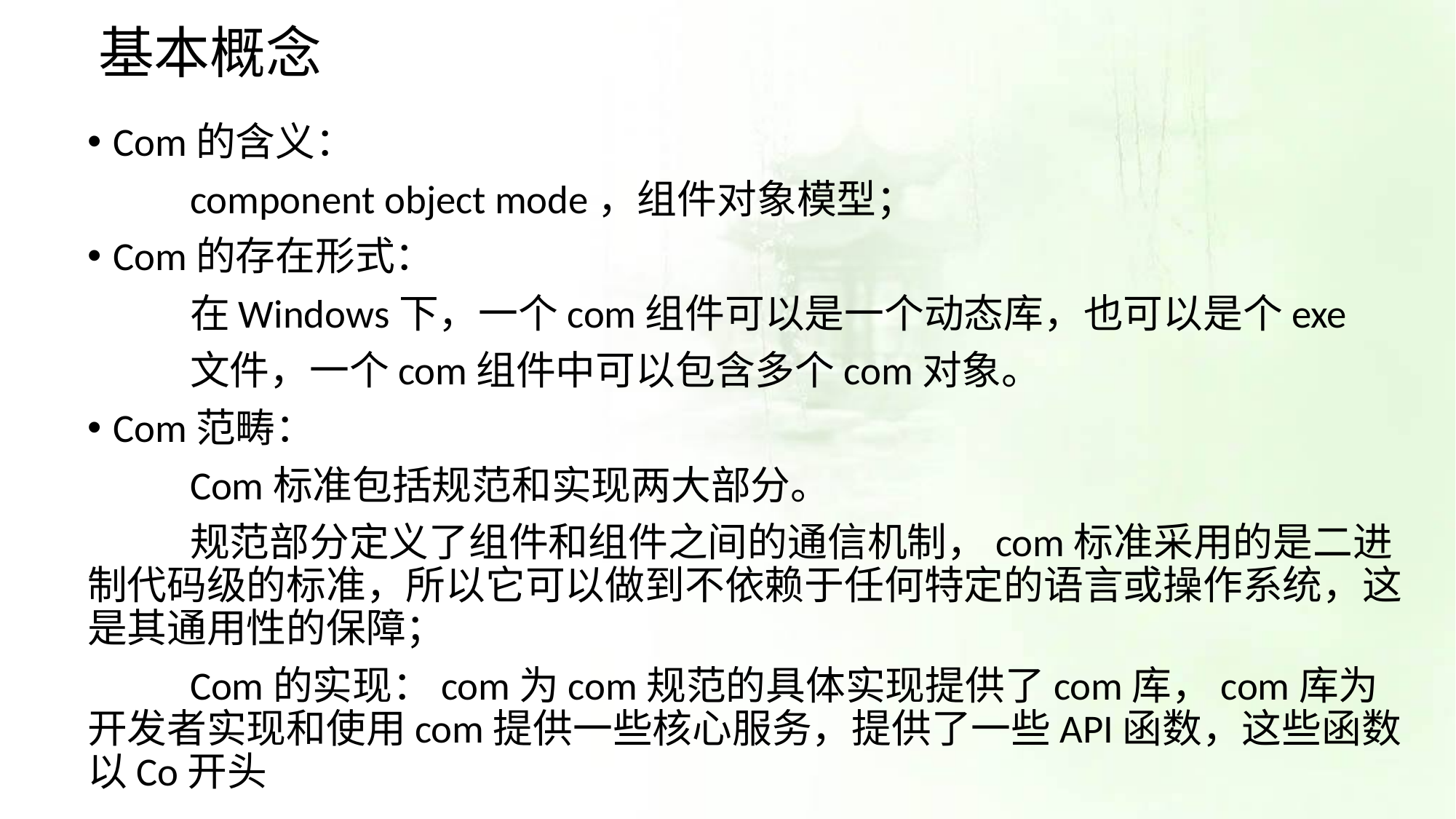

基本概念
Com的含义：
	component object mode，组件对象模型；
Com的存在形式：
	在Windows下，一个com组件可以是一个动态库，也可以是个exe
	文件，一个com组件中可以包含多个com对象。
Com范畴：
	Com标准包括规范和实现两大部分。
	规范部分定义了组件和组件之间的通信机制，com标准采用的是二进制代码级的标准，所以它可以做到不依赖于任何特定的语言或操作系统，这是其通用性的保障；
	Com的实现：com为com规范的具体实现提供了com库，com库为开发者实现和使用com提供一些核心服务，提供了一些API函数，这些函数以Co开头